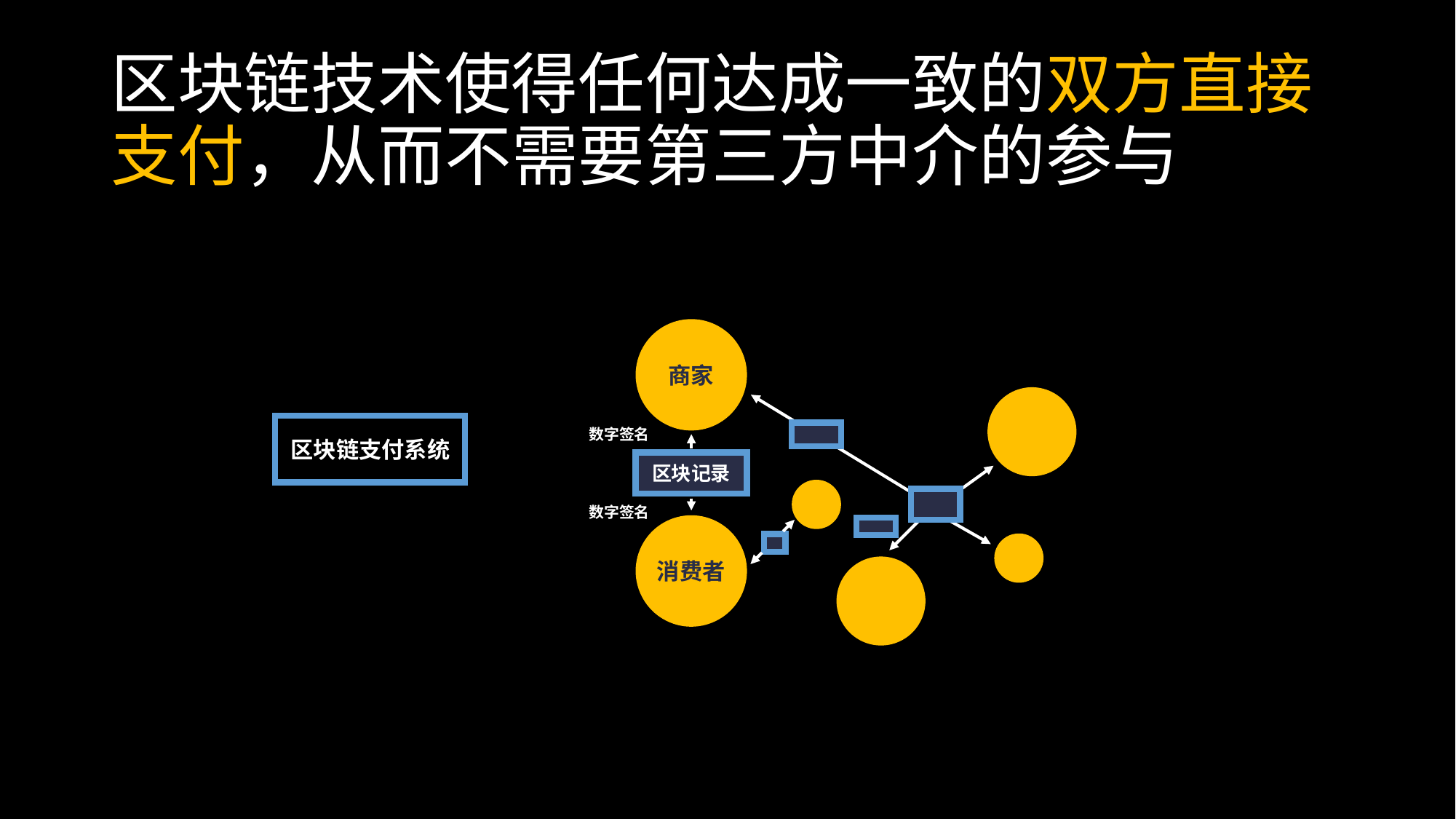

# 区块链技术使得任何达成一致的双方直接支付，从而不需要第三方中介的参与

商家

数字签名

区块链支付系统

区块记录

数字签名

消费者